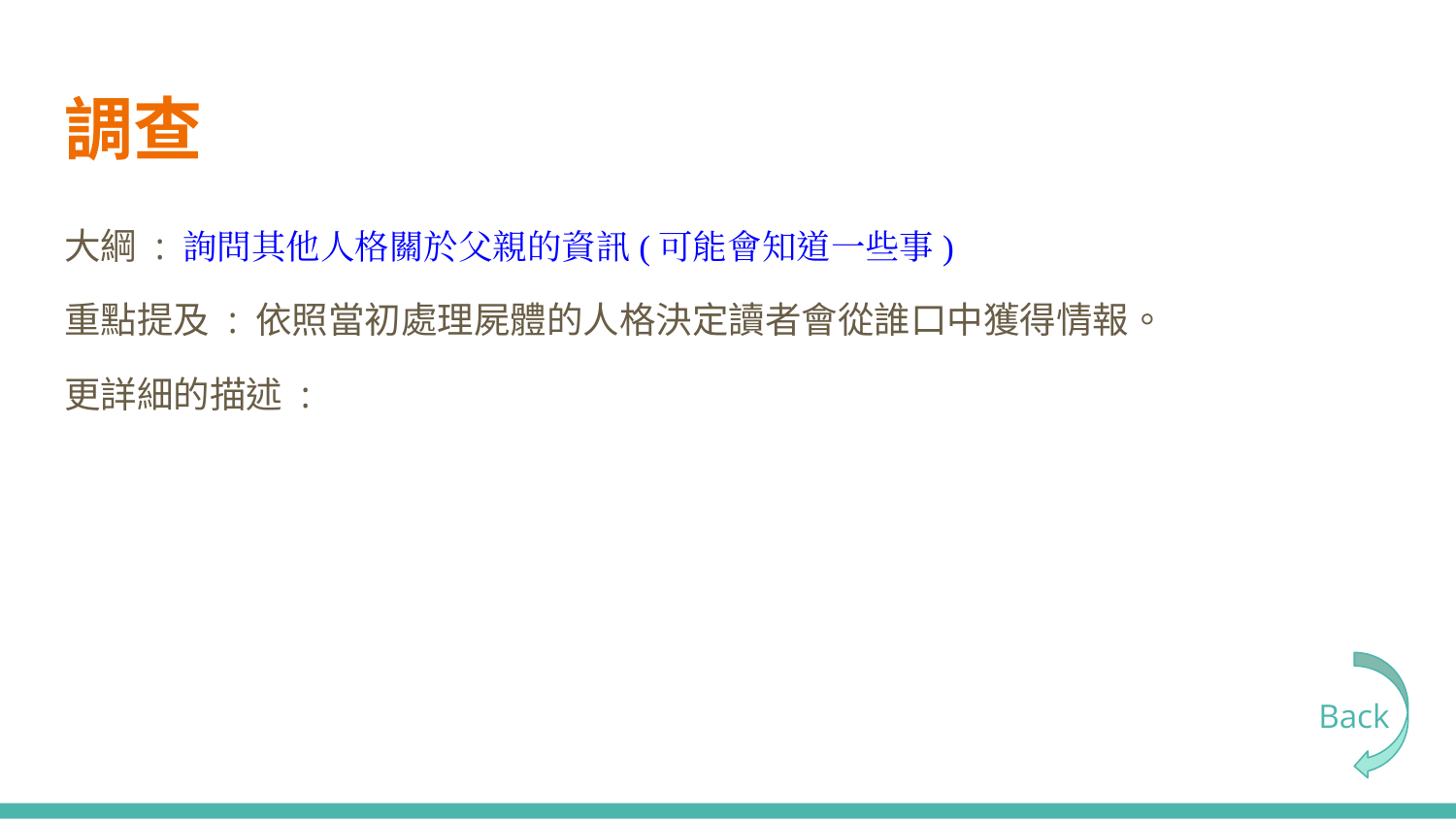

# 調查
大綱 : 詢問其他人格關於父親的資訊(可能會知道一些事)
重點提及 : 依照當初處理屍體的人格決定讀者會從誰口中獲得情報。
更詳細的描述 :

Back